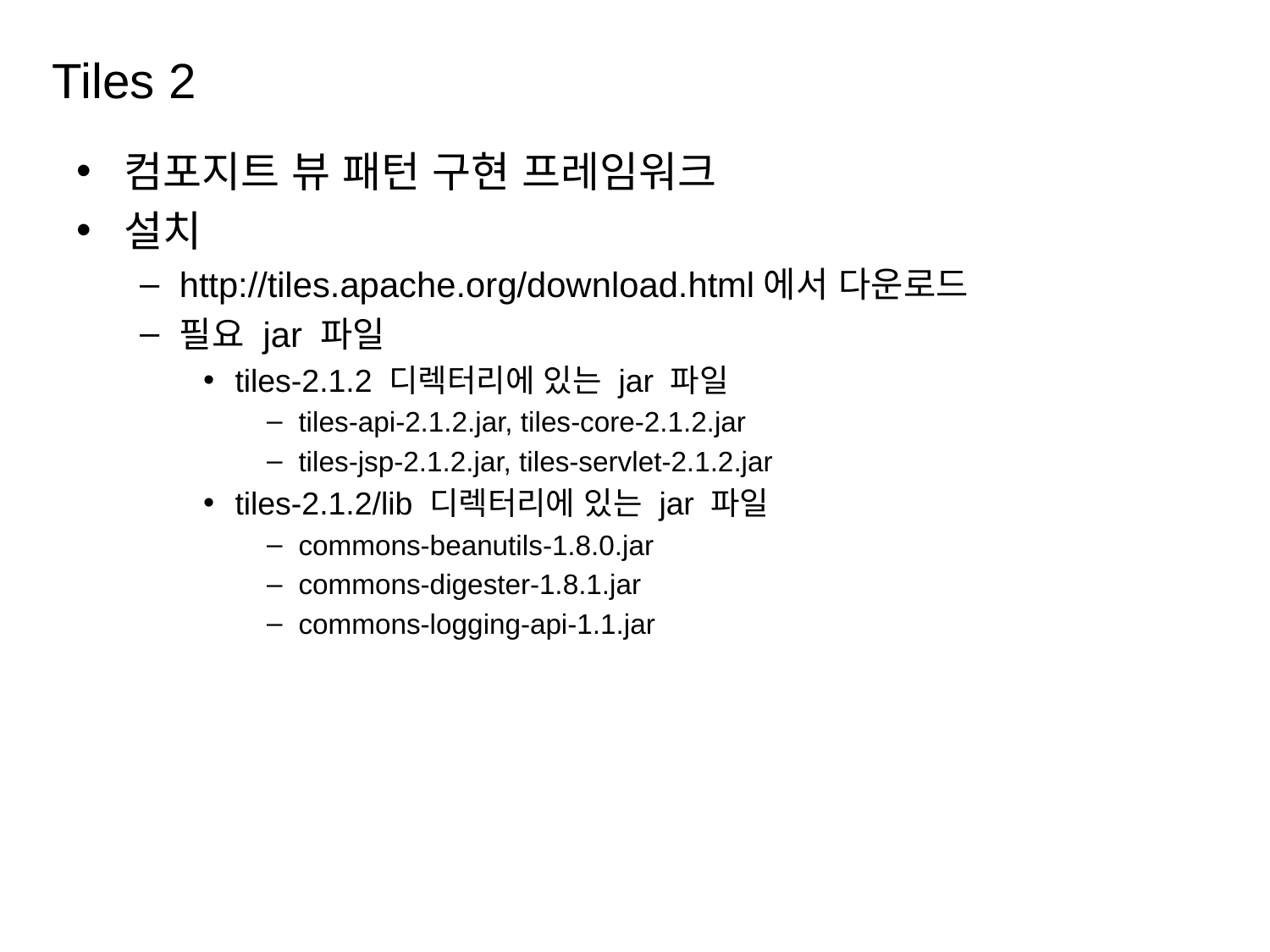

# Tiles 2
컴포지트 뷰 패턴 구현 프레임워크
설치
http://tiles.apache.org/download.html에서 다운로드
필요 jar 파일
tiles-2.1.2 디렉터리에 있는 jar 파일
tiles-api-2.1.2.jar, tiles-core-2.1.2.jar
tiles-jsp-2.1.2.jar, tiles-servlet-2.1.2.jar
tiles-2.1.2/lib 디렉터리에 있는 jar 파일
commons-beanutils-1.8.0.jar
commons-digester-1.8.1.jar
commons-logging-api-1.1.jar